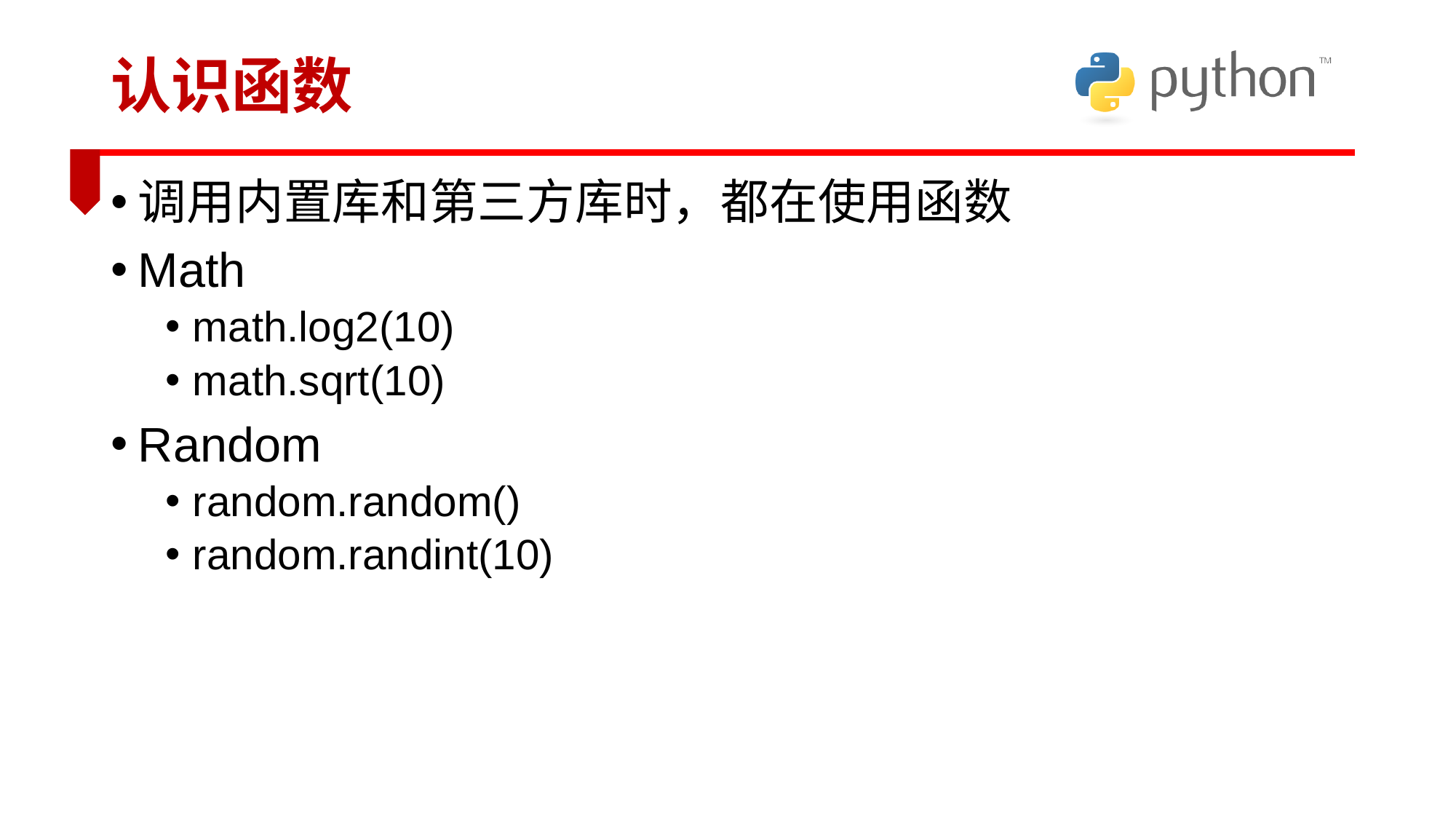

# 认识函数
调用内置库和第三方库时，都在使用函数
Math
math.log2(10)
math.sqrt(10)
Random
random.random()
random.randint(10)